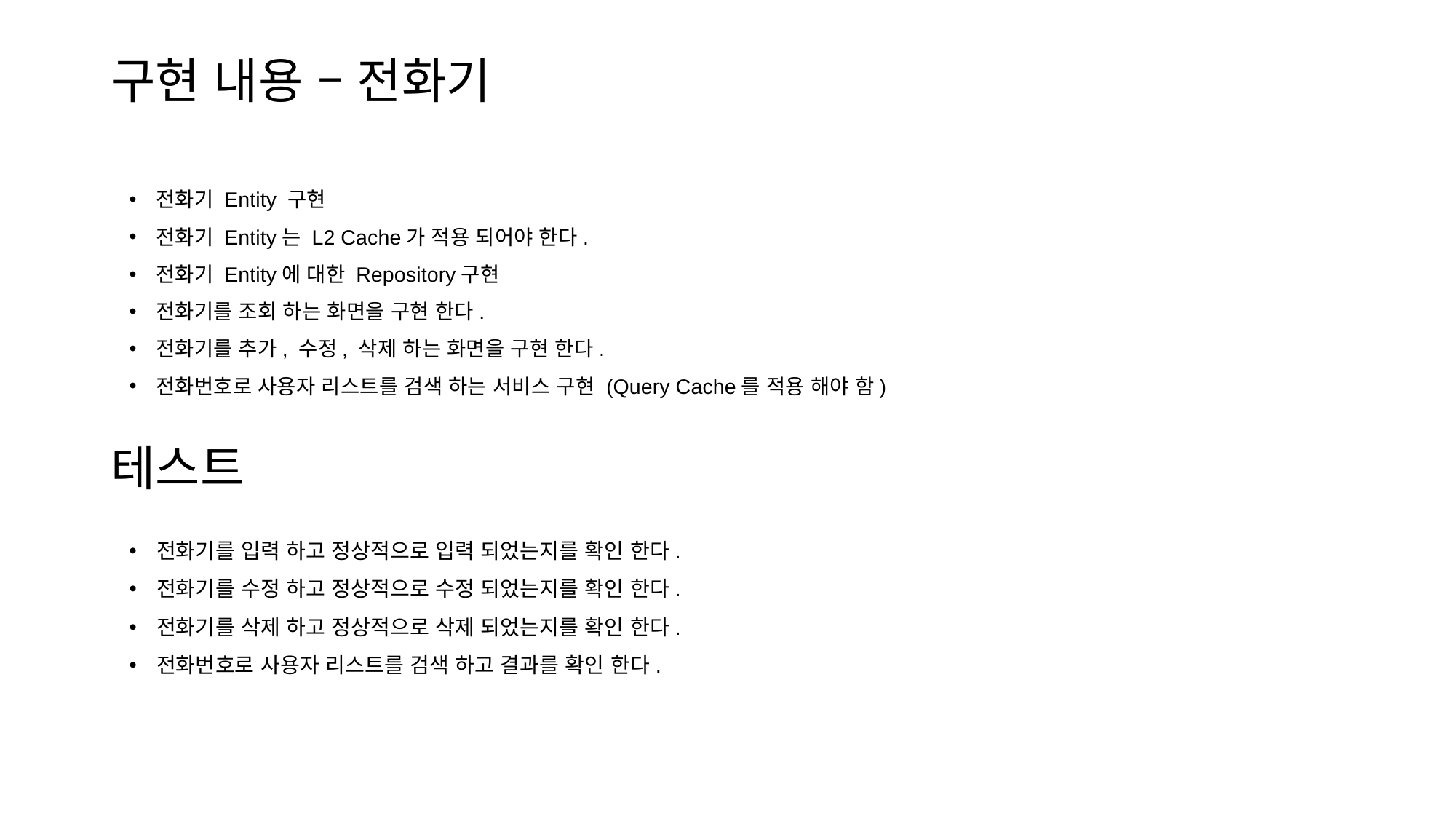

# 구현 내용 – 전화기
전화기 Entity 구현
전화기 Entity는 L2 Cache가 적용 되어야 한다.
전화기 Entity에 대한 Repository구현
전화기를 조회 하는 화면을 구현 한다.
전화기를 추가, 수정, 삭제 하는 화면을 구현 한다.
전화번호로 사용자 리스트를 검색 하는 서비스 구현 (Query Cache를 적용 해야 함)
테스트
전화기를 입력 하고 정상적으로 입력 되었는지를 확인 한다.
전화기를 수정 하고 정상적으로 수정 되었는지를 확인 한다.
전화기를 삭제 하고 정상적으로 삭제 되었는지를 확인 한다.
전화번호로 사용자 리스트를 검색 하고 결과를 확인 한다.